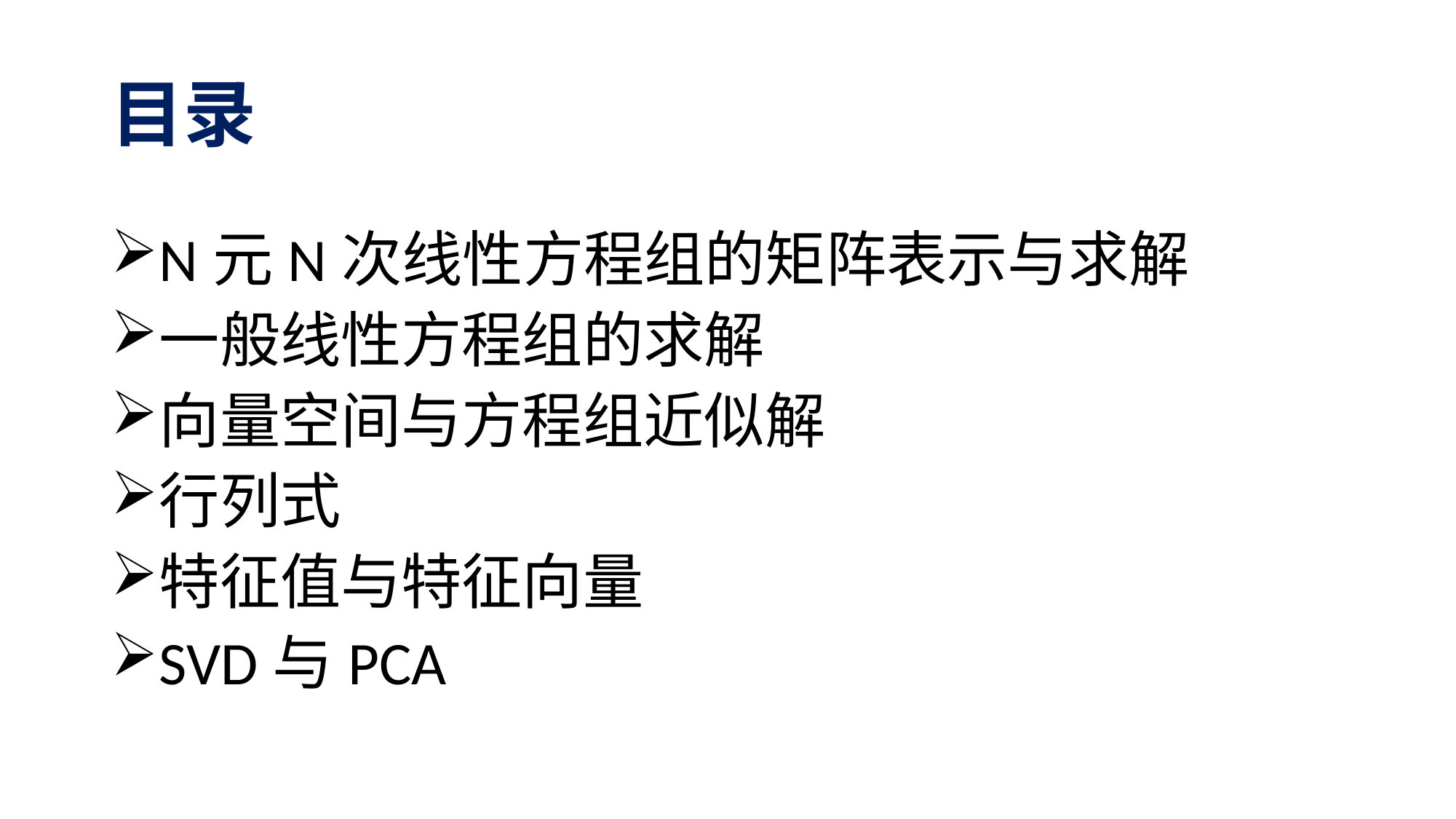

# 目录
N元N次线性方程组的矩阵表示与求解
一般线性方程组的求解
向量空间与方程组近似解
行列式
特征值与特征向量
SVD与PCA